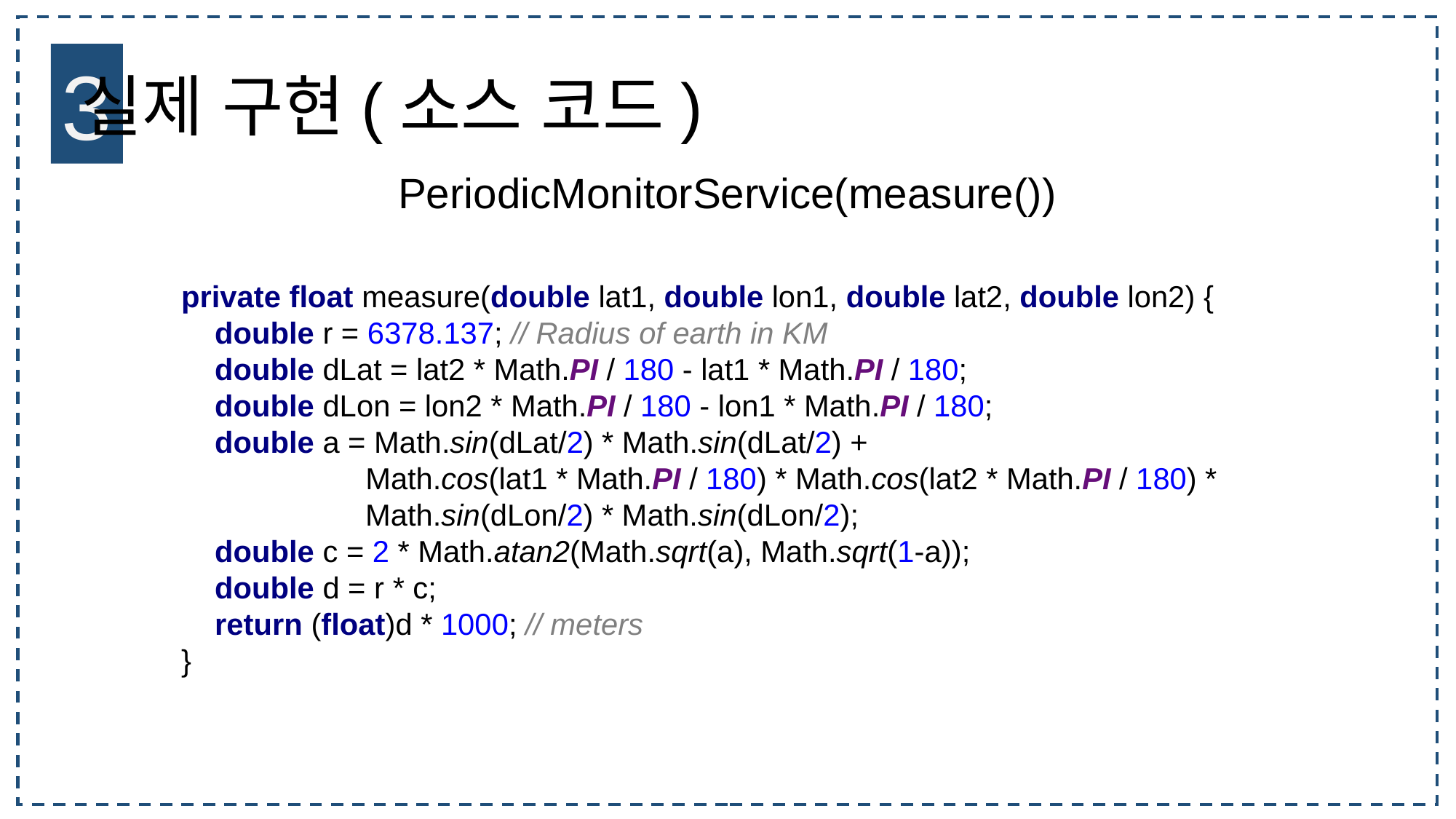

3
실제 구현(소스 코드)
PeriodicMonitorService(measure())
private float measure(double lat1, double lon1, double lat2, double lon2) {
    double r = 6378.137; // Radius of earth in KM
    double dLat = lat2 * Math.PI / 180 - lat1 * Math.PI / 180;
    double dLon = lon2 * Math.PI / 180 - lon1 * Math.PI / 180;
    double a = Math.sin(dLat/2) * Math.sin(dLat/2) +
                      Math.cos(lat1 * Math.PI / 180) * Math.cos(lat2 * Math.PI / 180) *
                      Math.sin(dLon/2) * Math.sin(dLon/2);
    double c = 2 * Math.atan2(Math.sqrt(a), Math.sqrt(1-a));
    double d = r * c;
    return (float)d * 1000; // meters
}